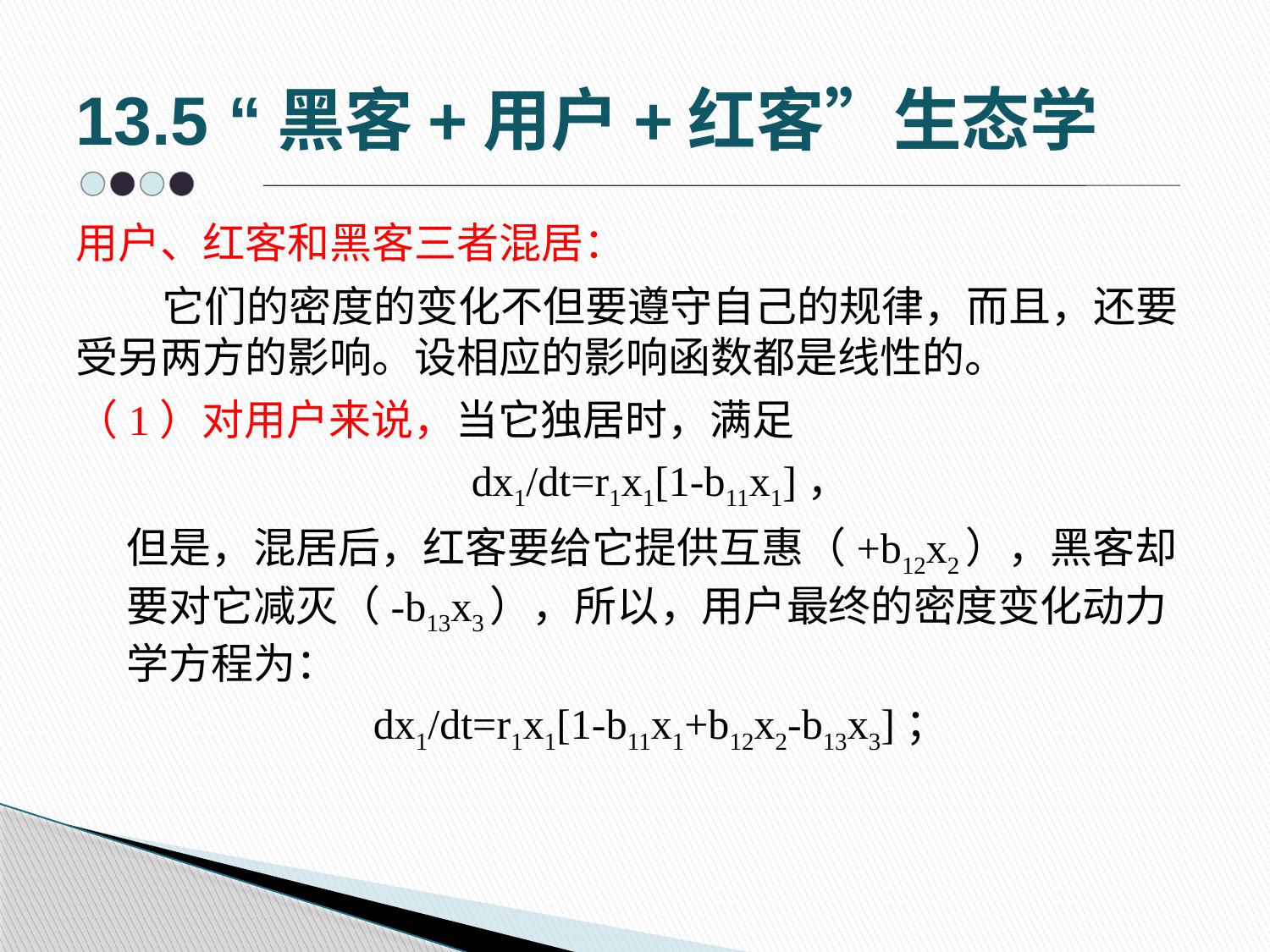

# 13.5 “黑客+用户+红客”生态学

用户、红客和黑客三者混居：
        它们的密度的变化不但要遵守自己的规律，而且，还要受另两方的影响。设相应的影响函数都是线性的。
（1）对用户来说，当它独居时，满足
dx1/dt=r1x1[1-b11x1]，
但是，混居后，红客要给它提供互惠（+b12x2），黑客却要对它减灭（-b13x3），所以，用户最终的密度变化动力学方程为：
dx1/dt=r1x1[1-b11x1+b12x2-b13x3]；